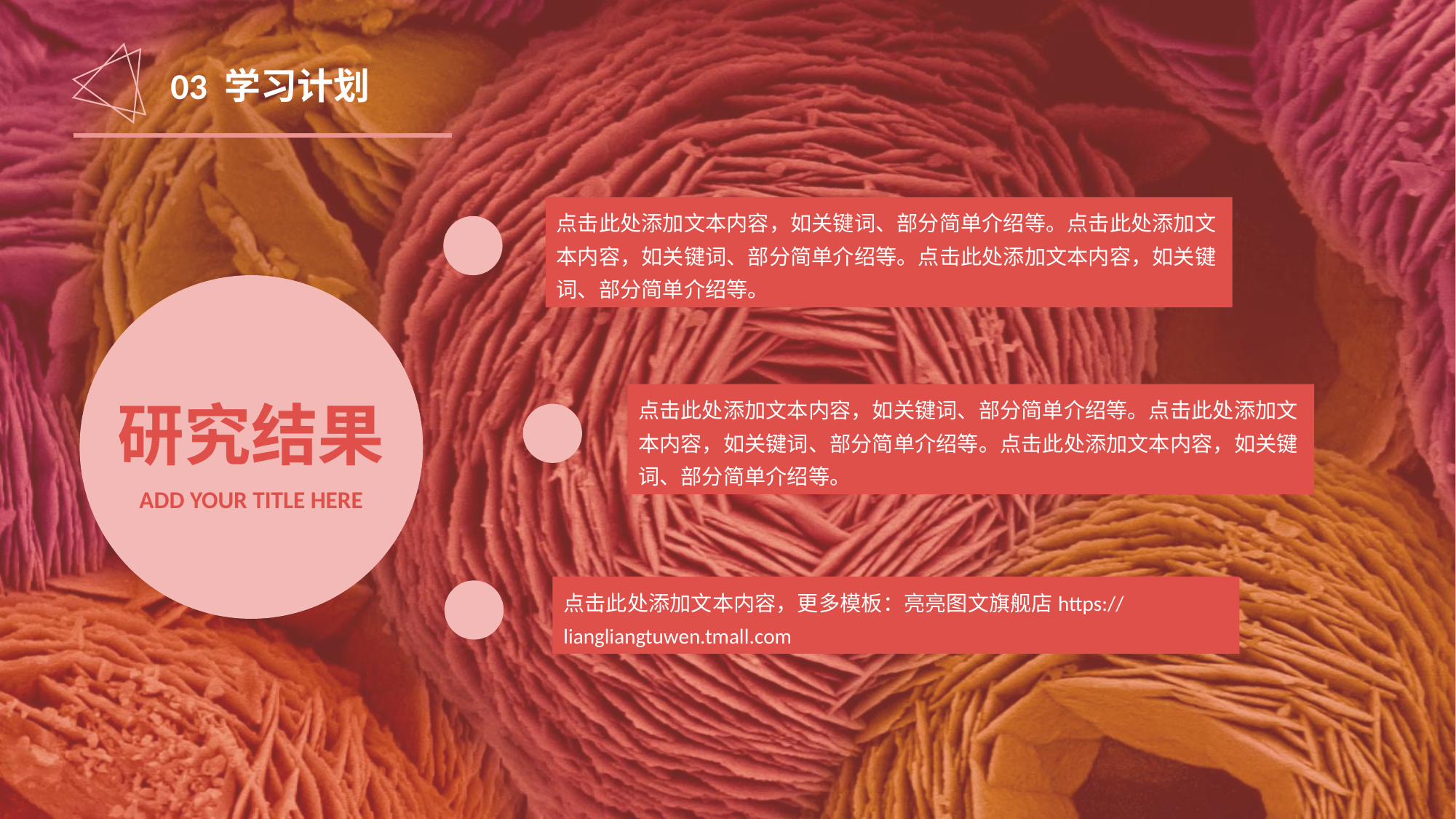

03 学习计划
点击此处添加文本内容，如关键词、部分简单介绍等。点击此处添加文本内容，如关键词、部分简单介绍等。点击此处添加文本内容，如关键词、部分简单介绍等。

研究结果
ADD YOUR TITLE HERE
点击此处添加文本内容，如关键词、部分简单介绍等。点击此处添加文本内容，如关键词、部分简单介绍等。点击此处添加文本内容，如关键词、部分简单介绍等。

点击此处添加文本内容，更多模板：亮亮图文旗舰店https://liangliangtuwen.tmall.com